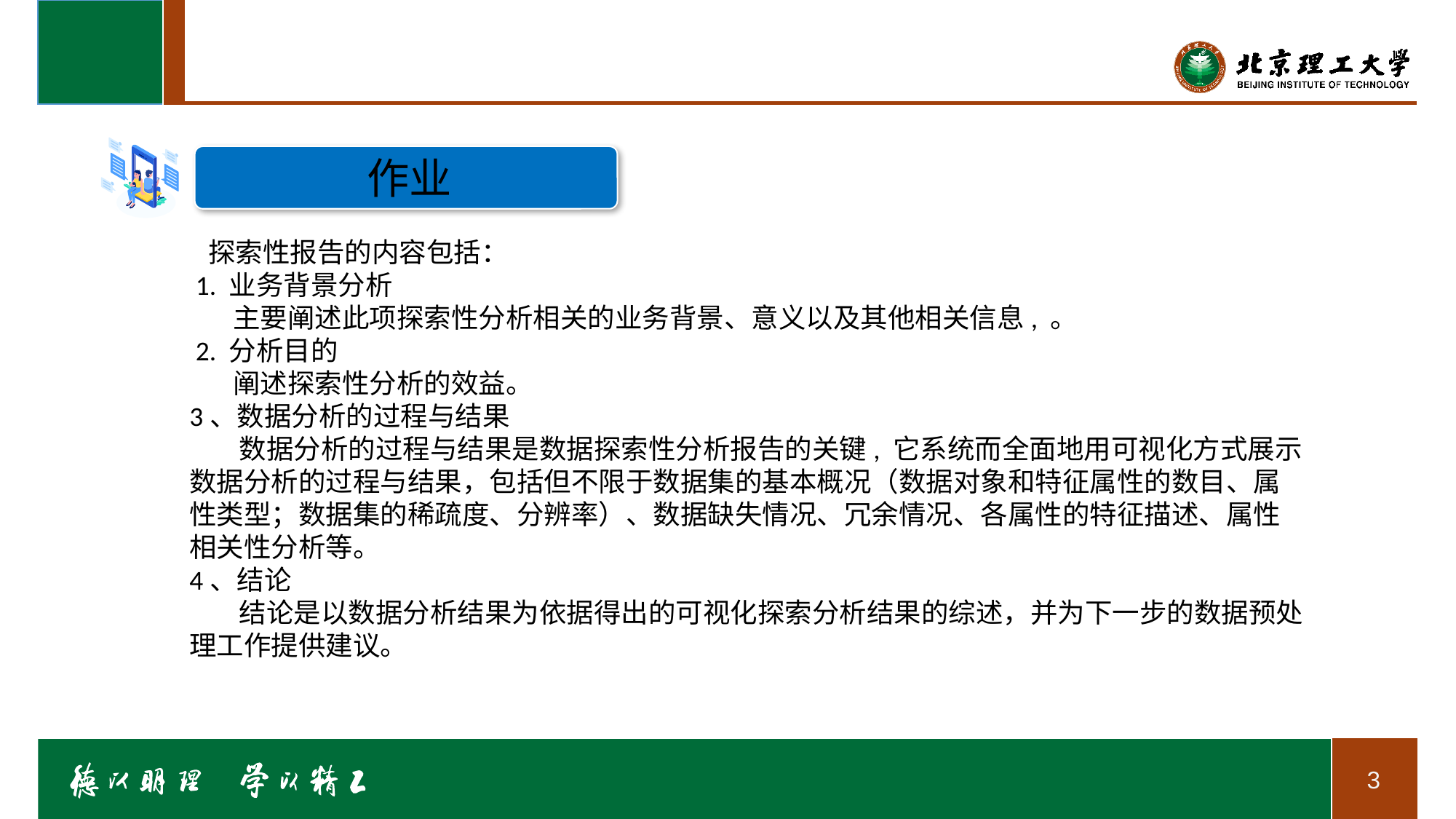

作业

  探索性报告的内容包括：
 1. 业务背景分析
      主要阐述此项探索性分析相关的业务背景、意义以及其他相关信息, 。
 2. 分析目的
      阐述探索性分析的效益。
3、数据分析的过程与结果
       数据分析的过程与结果是数据探索性分析报告的关键, 它系统而全面地用可视化方式展示数据分析的过程与结果，包括但不限于数据集的基本概况（数据对象和特征属性的数目、属性类型；数据集的稀疏度、分辨率）、数据缺失情况、冗余情况、各属性的特征描述、属性相关性分析等。
4、结论
       结论是以数据分析结果为依据得出的可视化探索分析结果的综述，并为下一步的数据预处理工作提供建议。